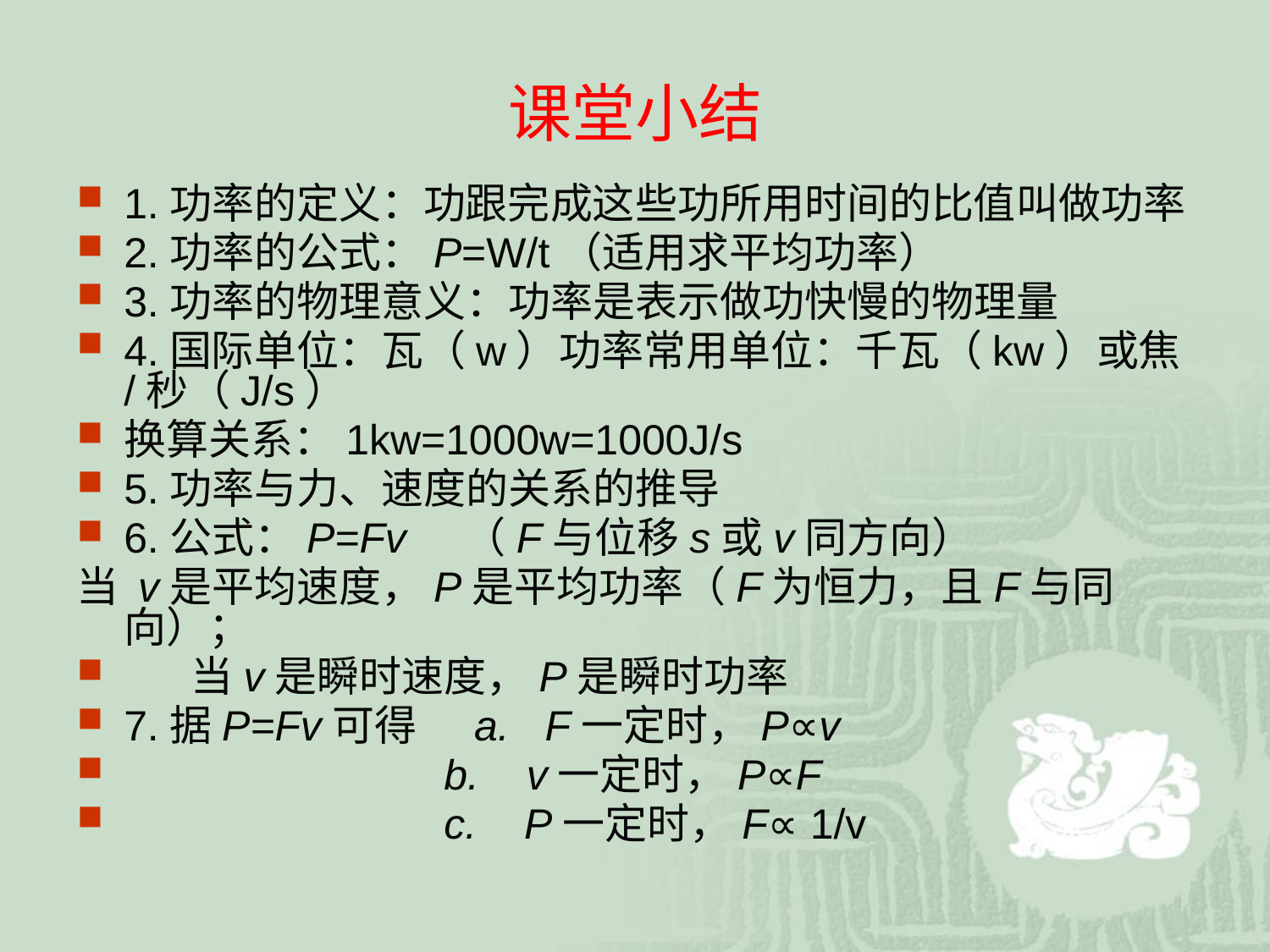

# 课堂小结
1.功率的定义：功跟完成这些功所用时间的比值叫做功率
2.功率的公式：P=W/t（适用求平均功率）
3.功率的物理意义：功率是表示做功快慢的物理量
4.国际单位：瓦（w）功率常用单位：千瓦（kw）或焦/秒（J/s）
换算关系：1kw=1000w=1000J/s
5.功率与力、速度的关系的推导
6.公式：P=Fv    （F与位移s或v同方向）
当 v是平均速度，P是平均功率（F为恒力，且F与同向）；
      当v是瞬时速度，P是瞬时功率
7.据P=Fv可得     a.   F一定时，P∝v
                           b.    v一定时，P∝F
                           c.    P一定时，F∝ 1/v